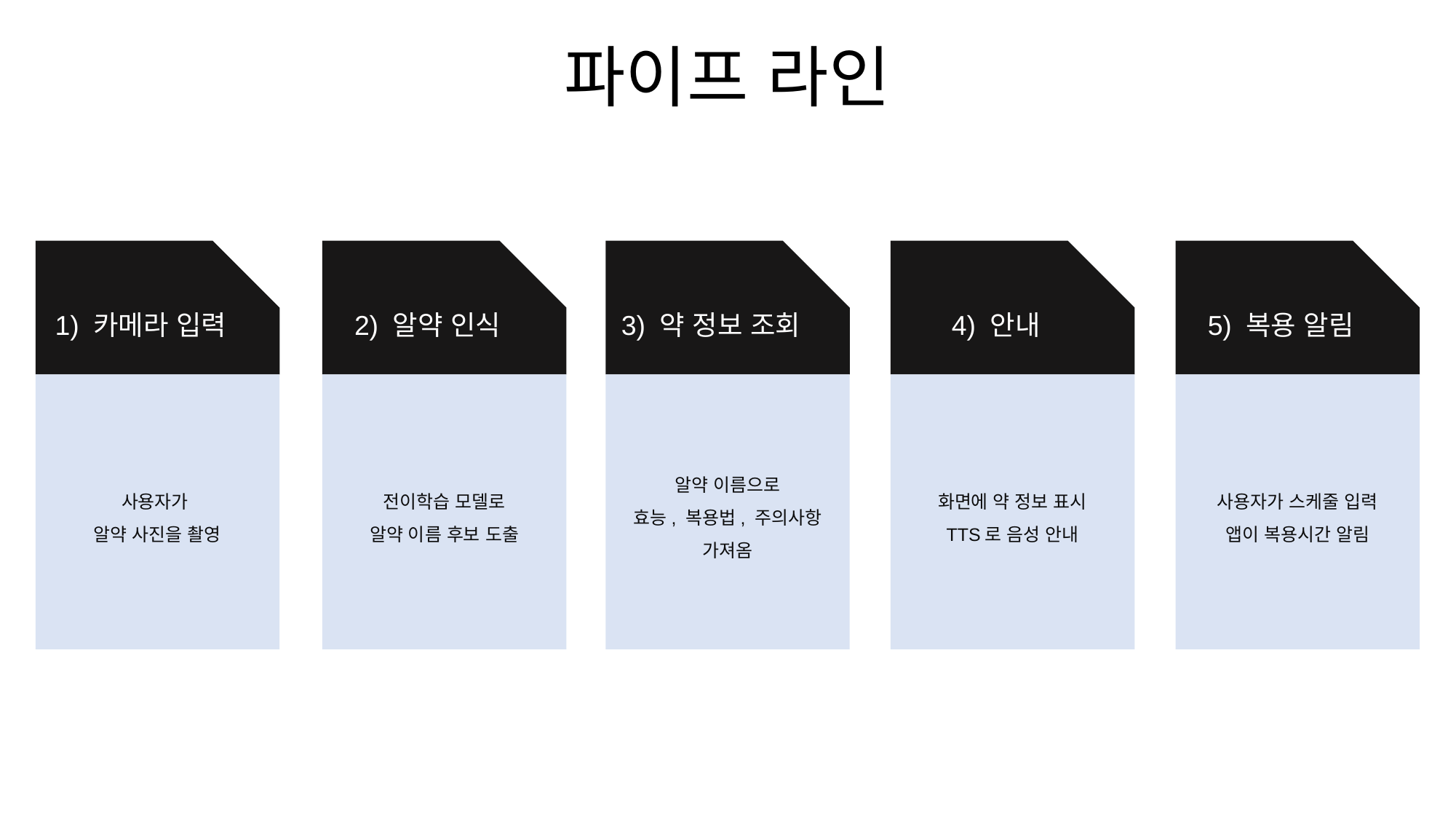

파이프 라인
1) 카메라 입력
2) 알약 인식
3) 약 정보 조회
5) 복용 알림
4) 안내
사용자가
알약 사진을 촬영
전이학습 모델로
알약 이름 후보 도출
알약 이름으로
효능, 복용법, 주의사항
가져옴
화면에 약 정보 표시
TTS로 음성 안내
사용자가 스케줄 입력
앱이 복용시간 알림